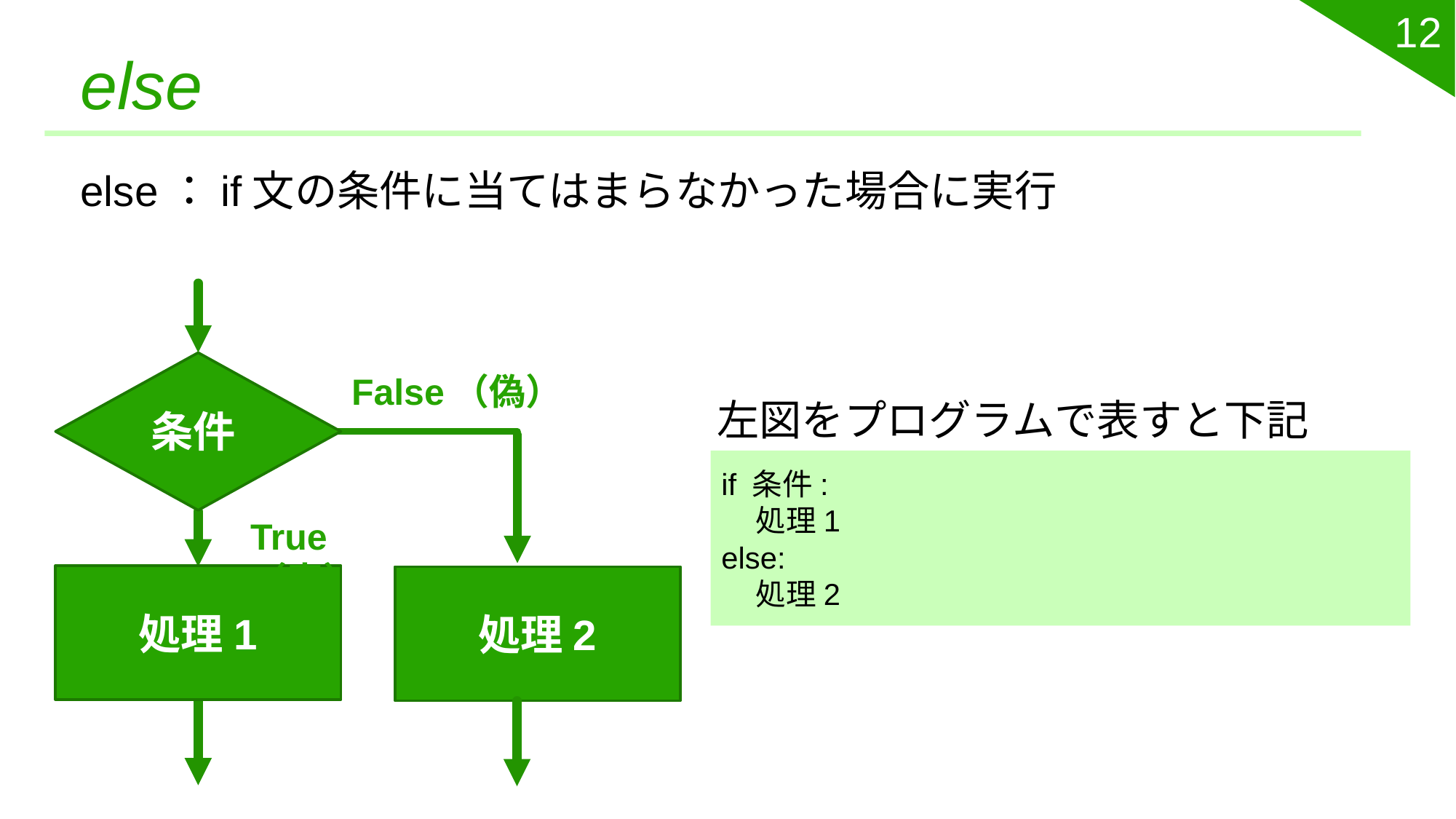

12
# else
else：if文の条件に当てはまらなかった場合に実行
x=0

左図をプログラムで表すと下記
False（偽）
条件

if 条件:
    処理1
else:
    処理2

True（真）
処理1
処理2